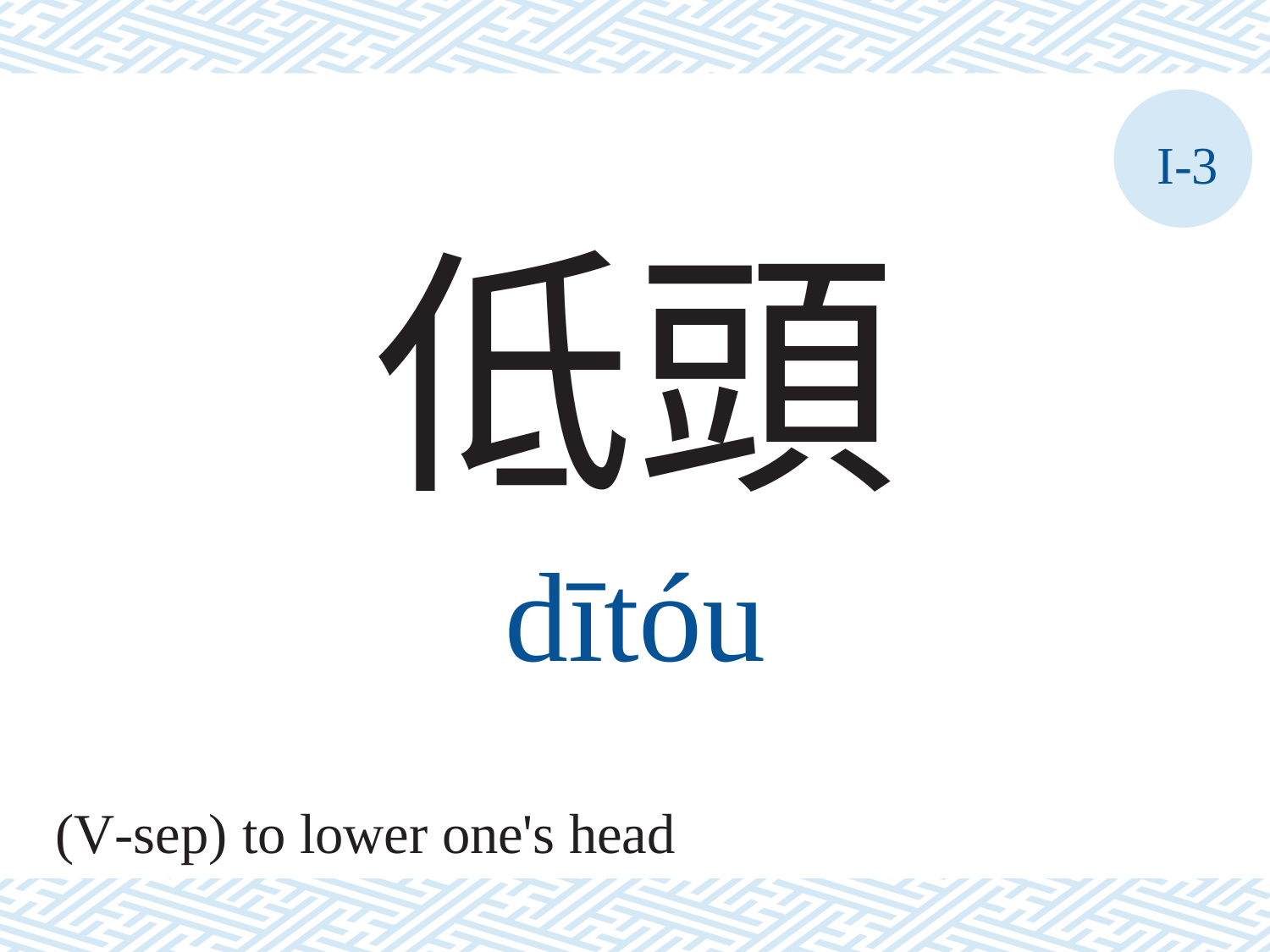

I-3
低頭
dītóu
(V-sep) to lower one's head